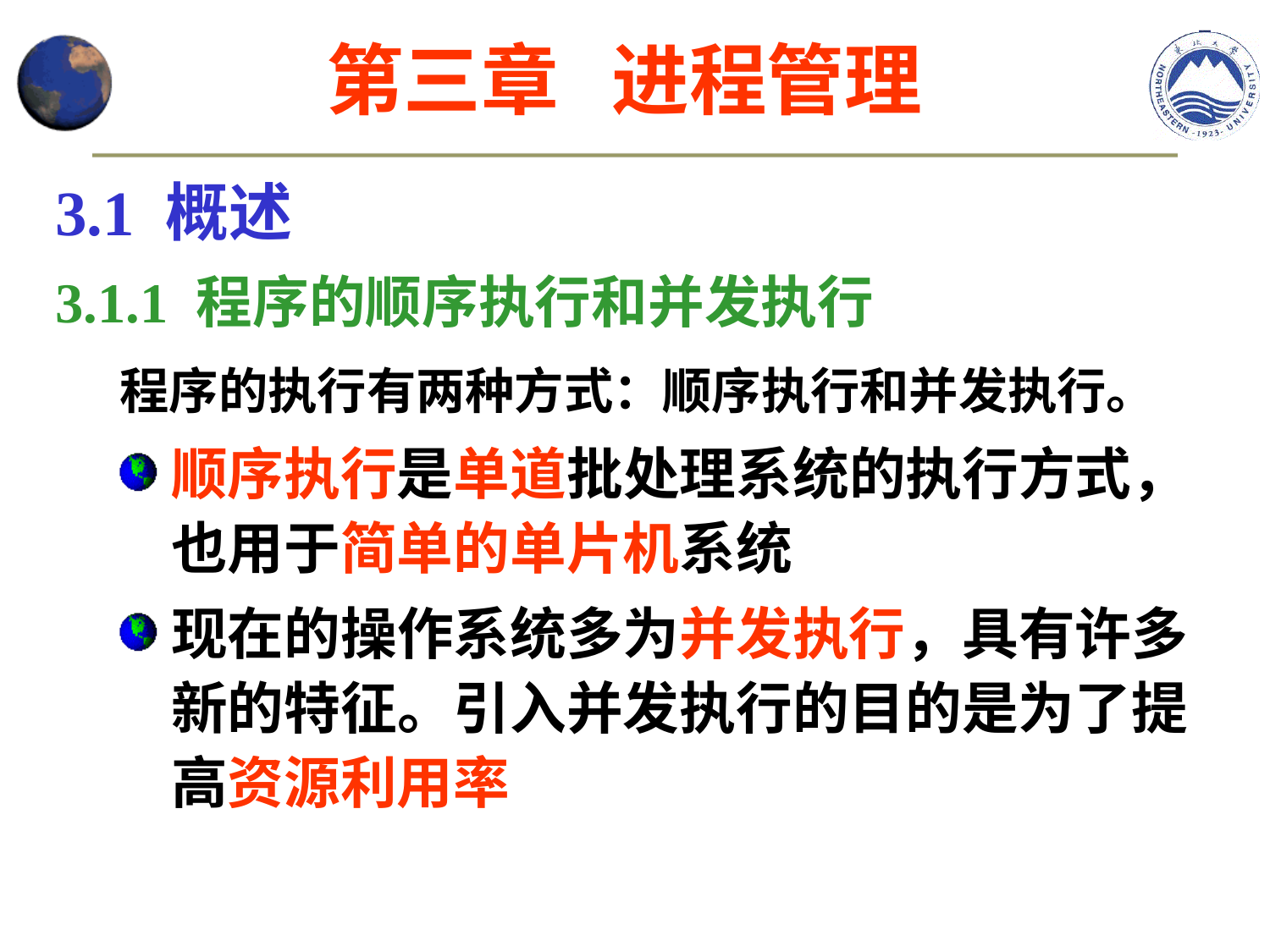

第三章   进程管理
3.1 概述
3.1.1 程序的顺序执行和并发执行
    程序的执行有两种方式：顺序执行和并发执行。
顺序执行是单道批处理系统的执行方式，也用于简单的单片机系统
现在的操作系统多为并发执行，具有许多新的特征。引入并发执行的目的是为了提高资源利用率